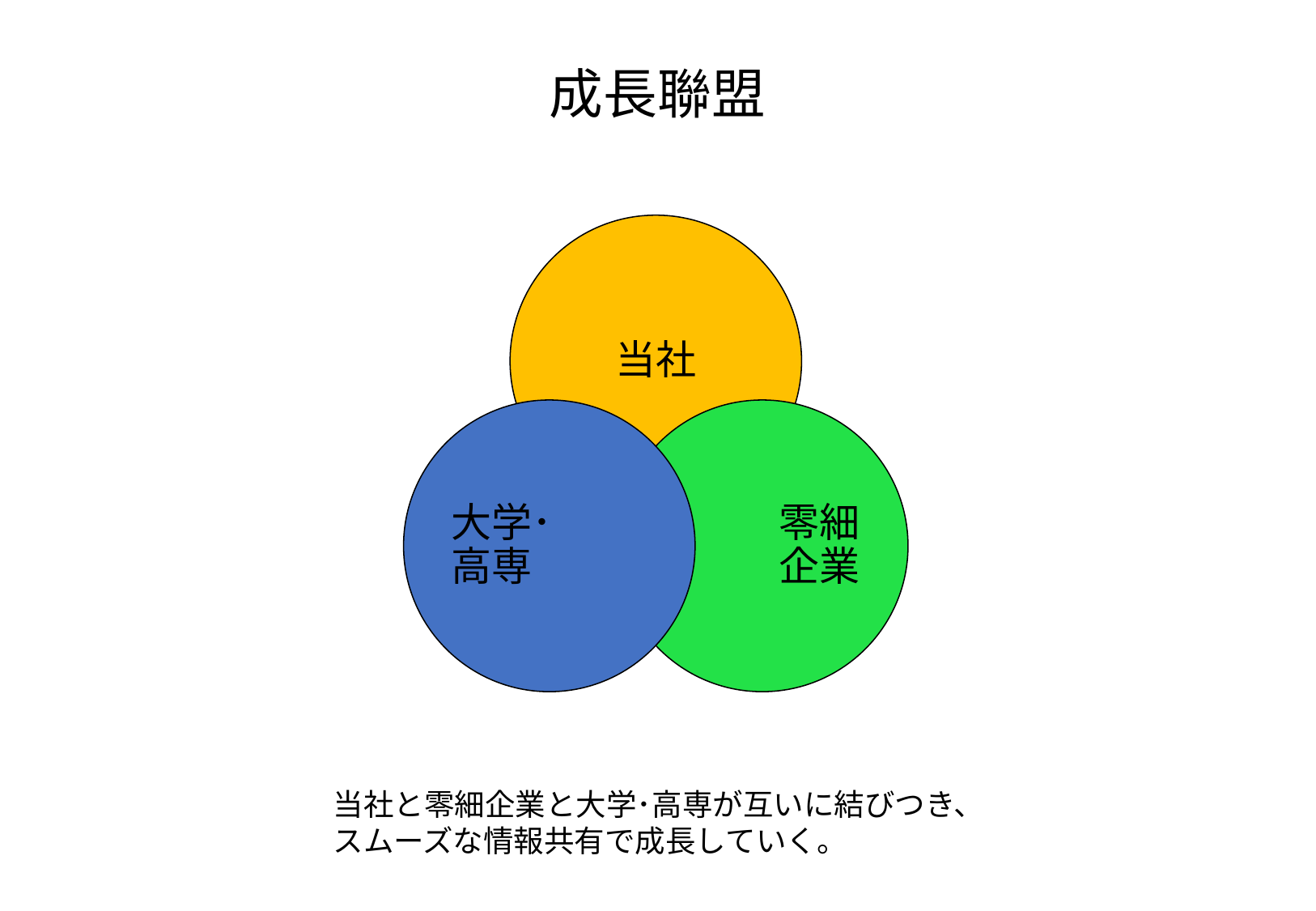

成長聯盟

当社
大学･
高専
零細
企業
当社と零細企業と大学･高専が互いに結びつき、スムーズな情報共有で成長していく。